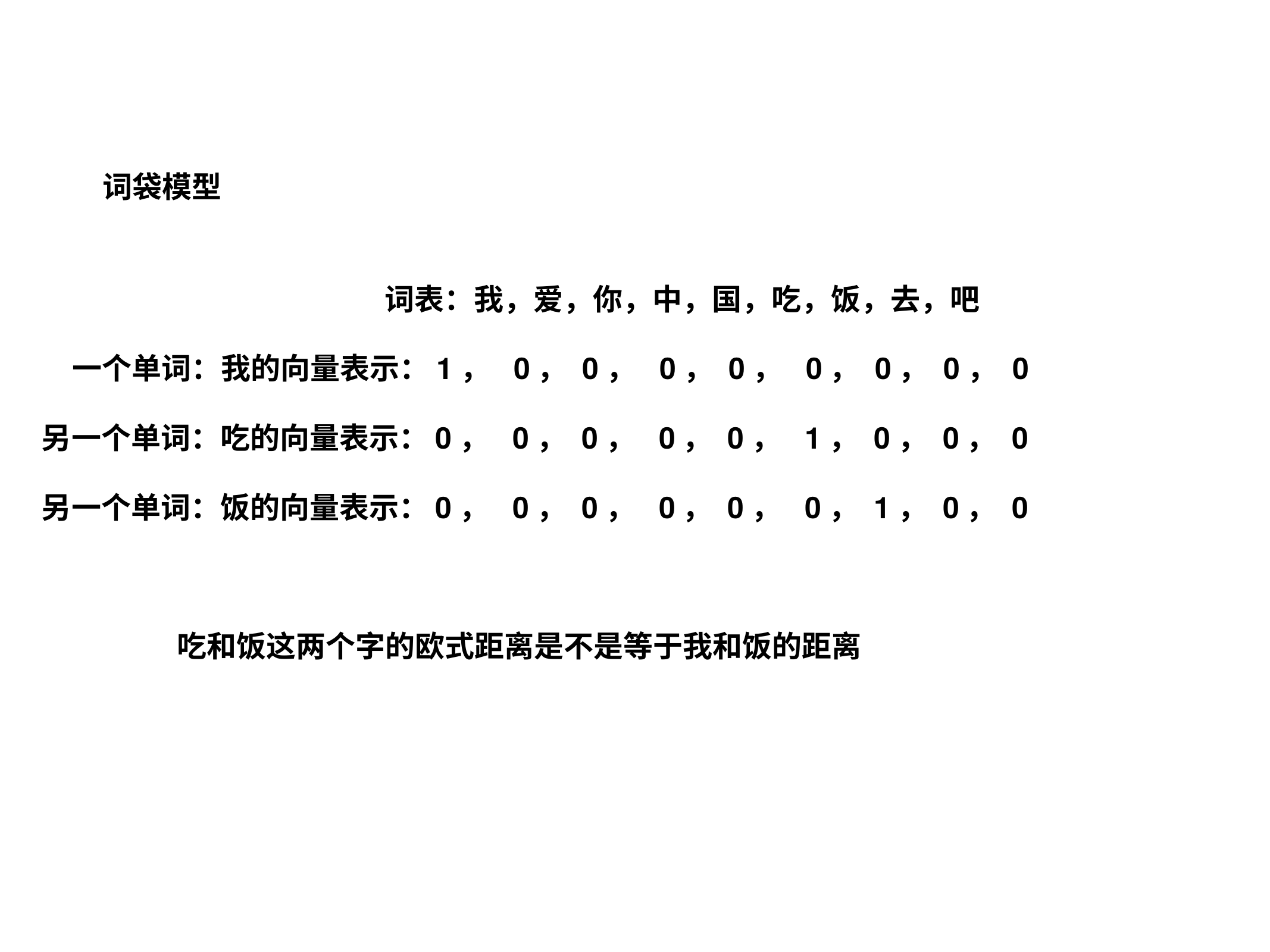

词袋模型
词表：我，爱，你，中，国，吃，饭，去，吧
一个单词：我的向量表示：1，  0， 0，  0， 0，  0， 0， 0， 0
另一个单词：吃的向量表示：0，  0， 0，  0， 0，  1， 0， 0， 0
另一个单词：饭的向量表示：0，  0， 0，  0， 0，  0， 1， 0， 0
吃和饭这两个字的欧式距离是不是等于我和饭的距离